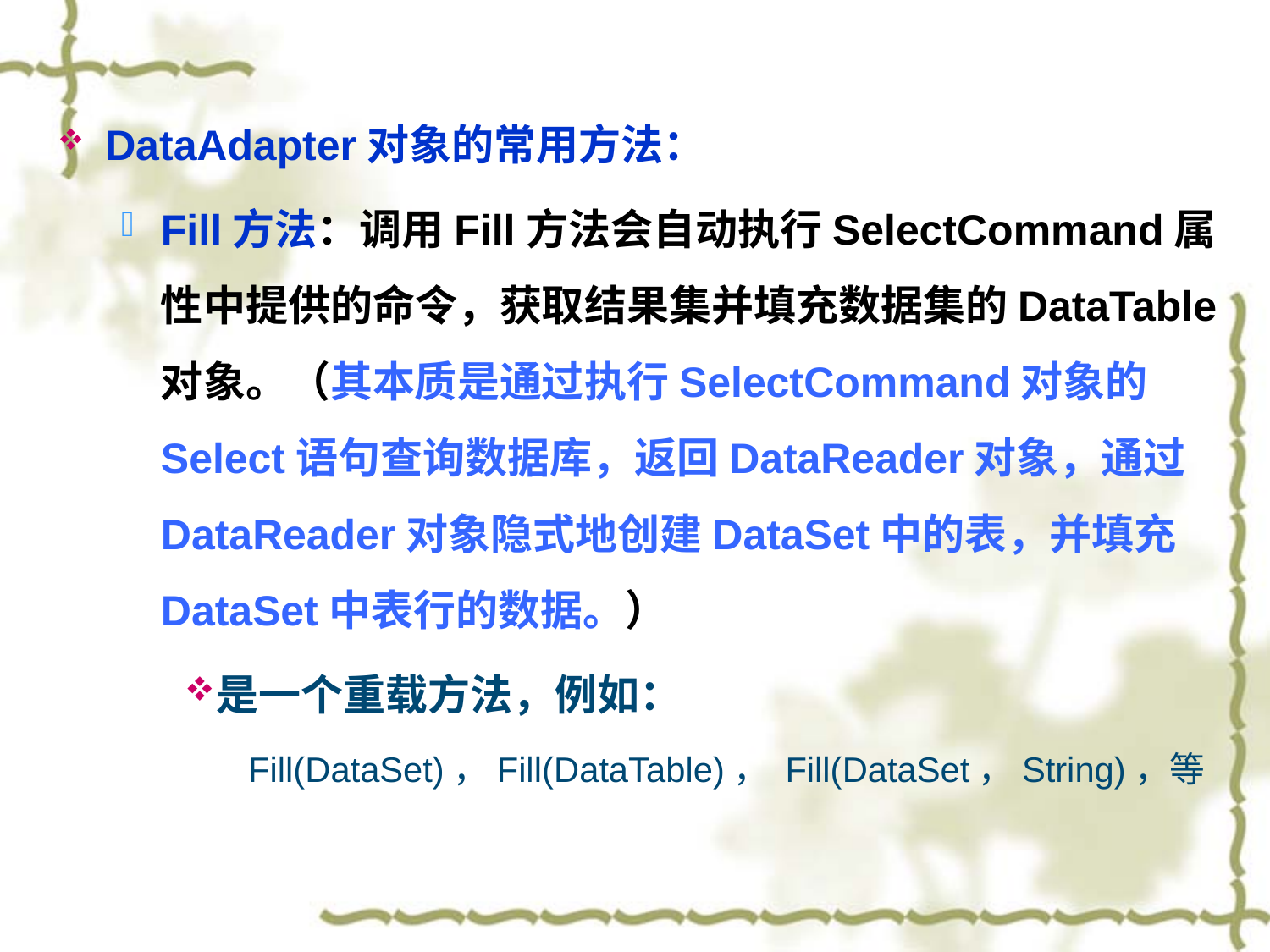

DataAdapter对象的常用方法：
Fill方法：调用Fill方法会自动执行SelectCommand属性中提供的命令，获取结果集并填充数据集的DataTable对象。（其本质是通过执行SelectCommand对象的Select语句查询数据库，返回DataReader对象，通过DataReader对象隐式地创建DataSet中的表，并填充DataSet中表行的数据。）
是一个重载方法，例如：
Fill(DataSet)，Fill(DataTable)， Fill(DataSet，String)，等